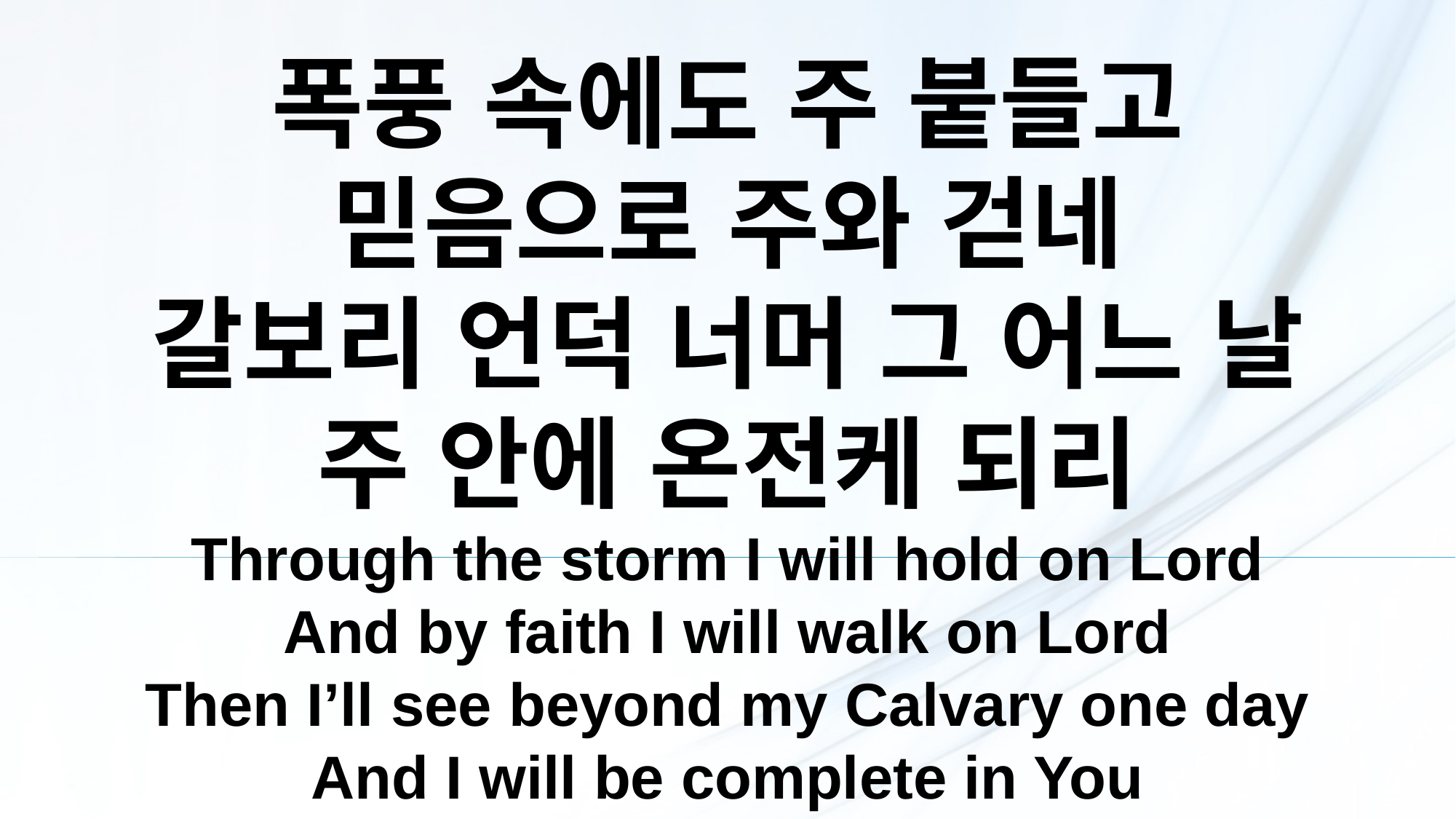

# 폭풍 속에도 주 붙들고 믿음으로 주와 걷네 갈보리 언덕 너머 그 어느 날 주 안에 온전케 되리 Through the storm I will hold on Lord And by faith I will walk on Lord Then I’ll see beyond my Calvary one day And I will be complete in You